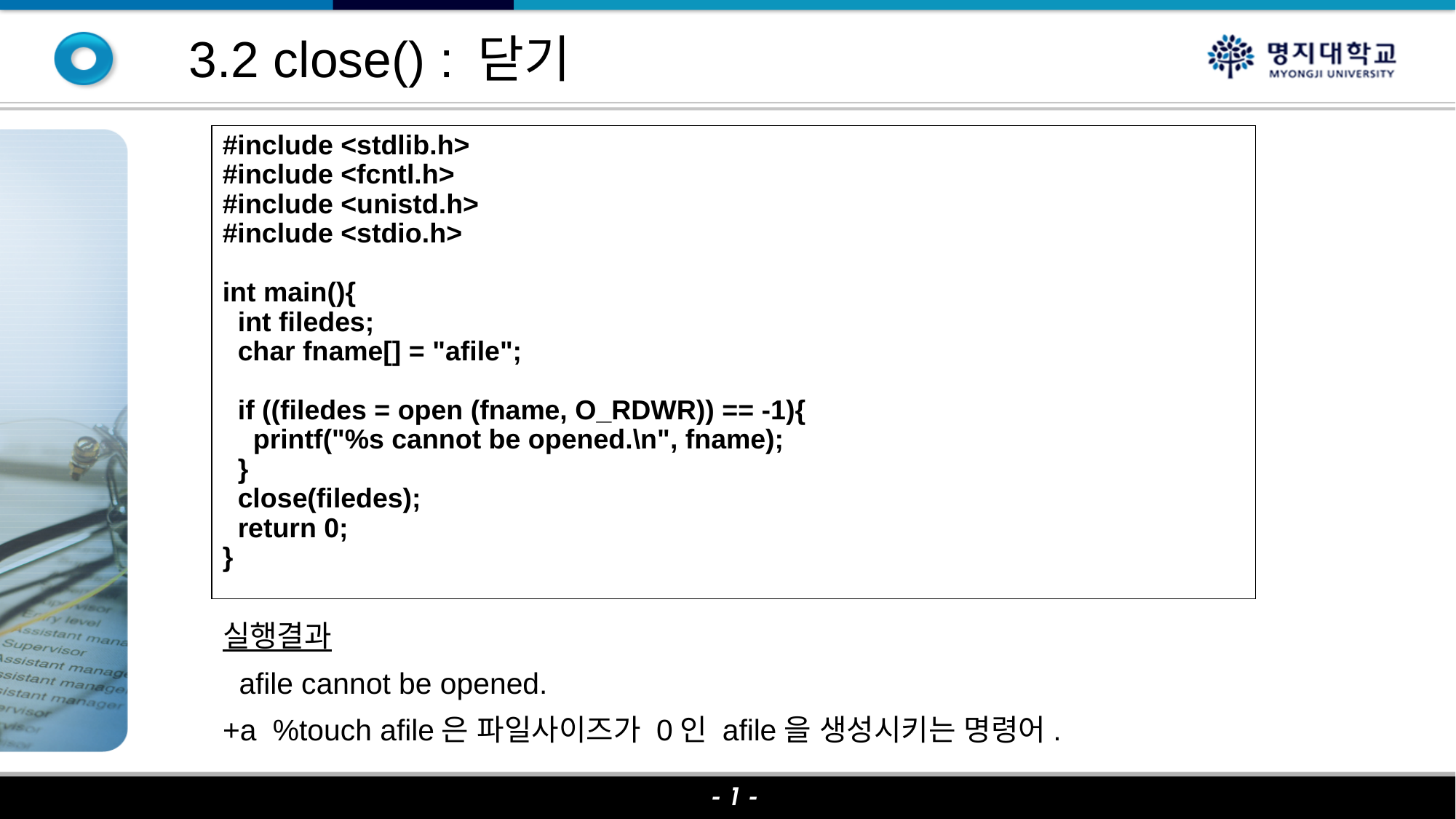

3.2 close() : 닫기
#include <stdlib.h>
#include <fcntl.h>
#include <unistd.h>
#include <stdio.h>

int main(){
  int filedes;
  char fname[] = "afile";

  if ((filedes = open (fname, O_RDWR)) == -1){
    printf("%s cannot be opened.\n", fname);
  }
  close(filedes);
  return 0;
}
실행결과
  afile cannot be opened.
+a  %touch afile은 파일사이즈가 0인 afile을 생성시키는 명령어.
- 1 -